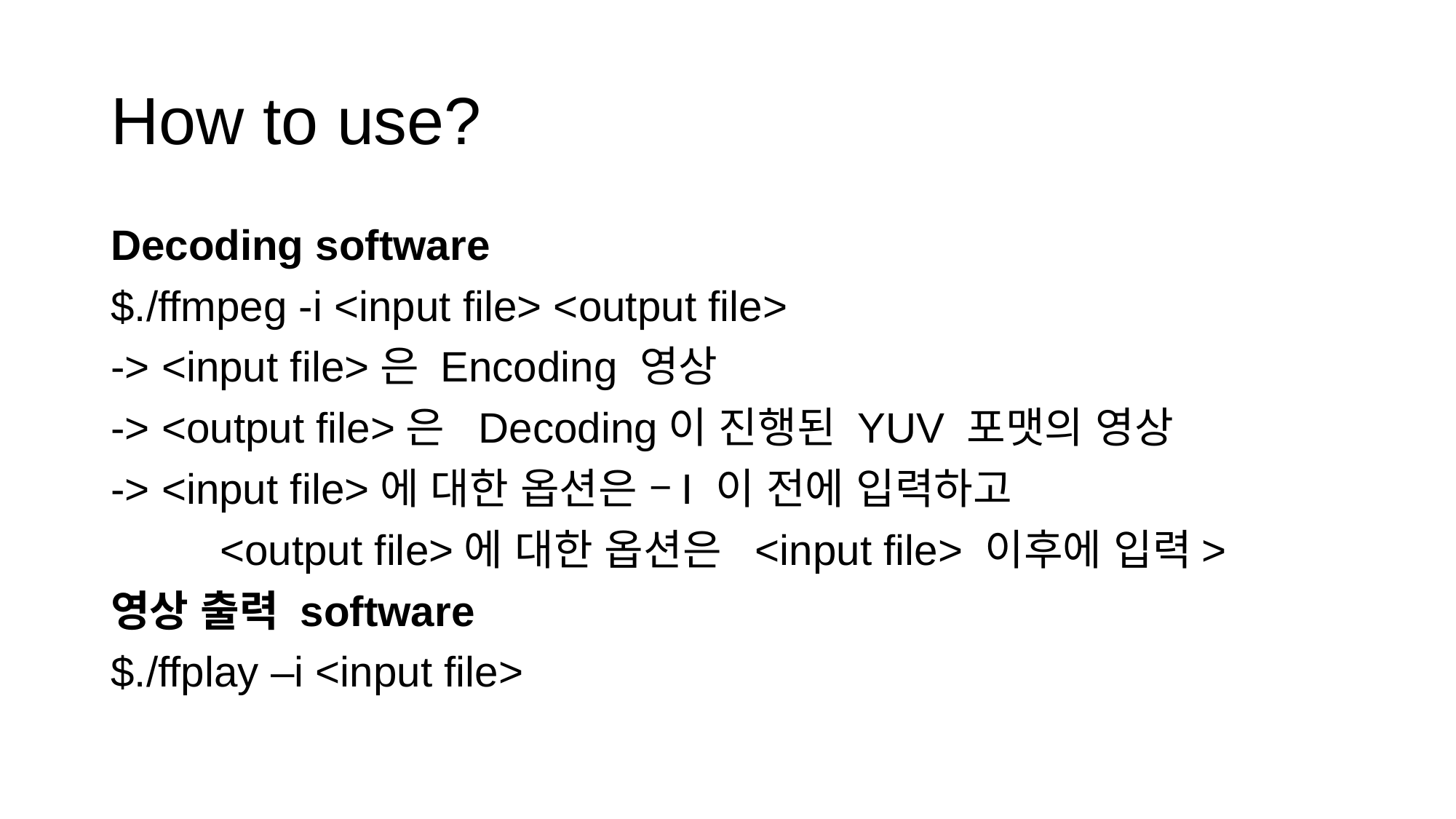

# How to use?
Decoding software
$./ffmpeg -i <input file> <output file>
-> <input file>은 Encoding 영상
-> <output file>은  Decoding이 진행된 YUV 포맷의 영상
-> <input file>에 대한 옵션은 –I 이 전에 입력하고
	<output file>에 대한 옵션은  <input file> 이후에 입력>
영상 출력 software
$./ffplay –i <input file>